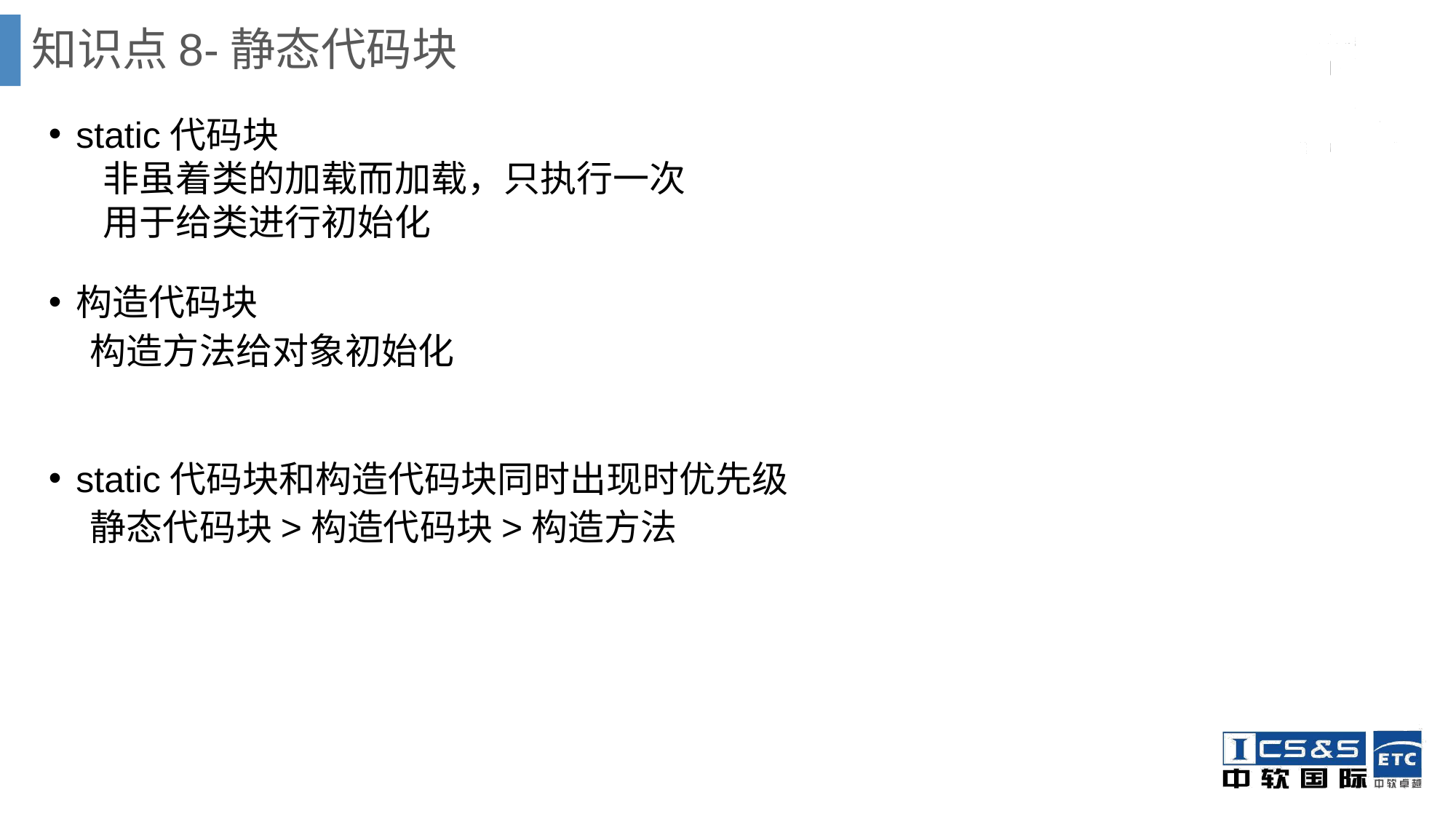

# 知识点8-静态代码块
static代码块
非虽着类的加载而加载，只执行一次
用于给类进行初始化
构造代码块
    构造方法给对象初始化

static代码块和构造代码块同时出现时优先级
    静态代码块>构造代码块>构造方法